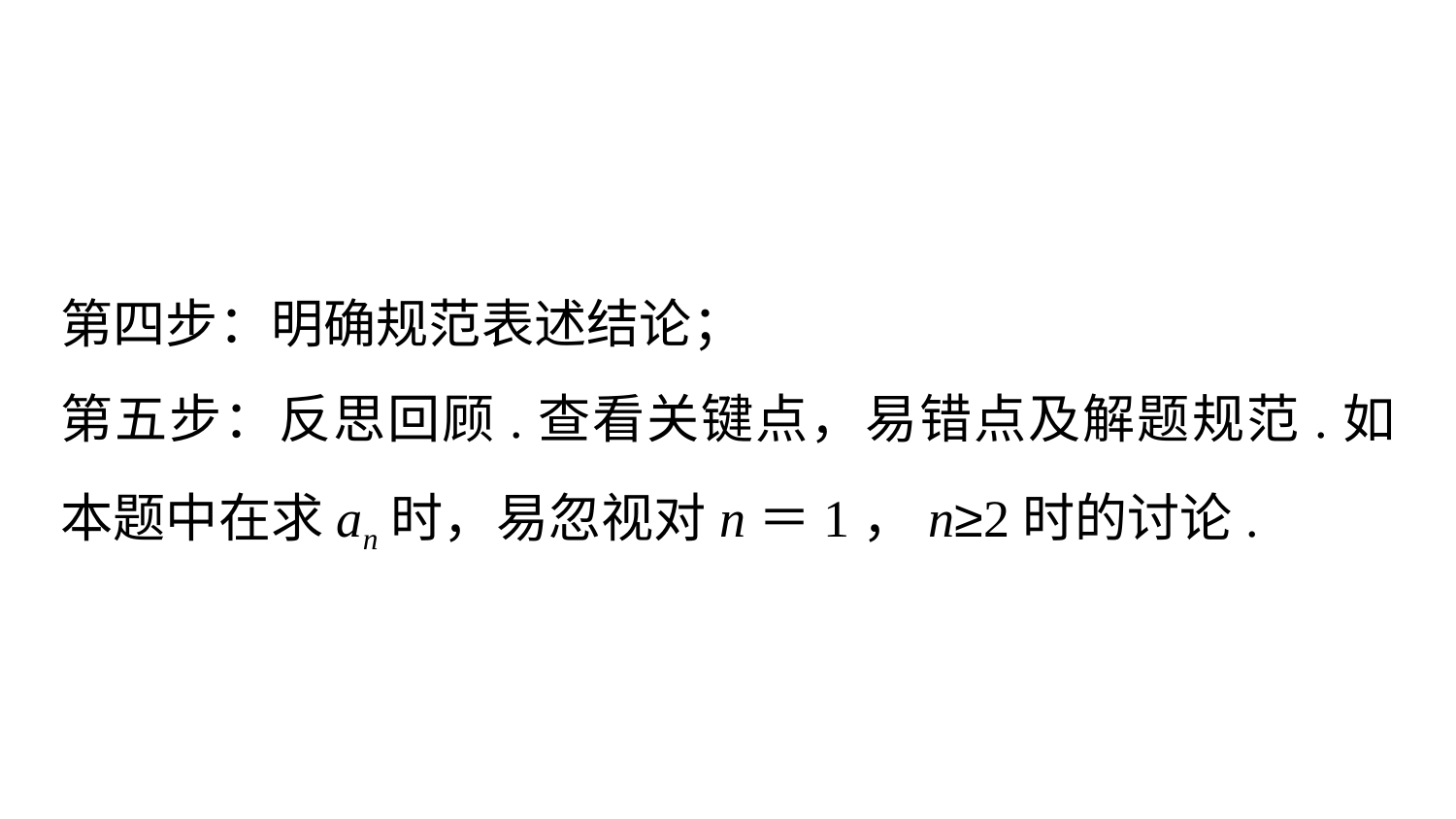

第四步：明确规范表述结论；
第五步：反思回顾.查看关键点，易错点及解题规范.如本题中在求an时，易忽视对n＝1，n≥2时的讨论.